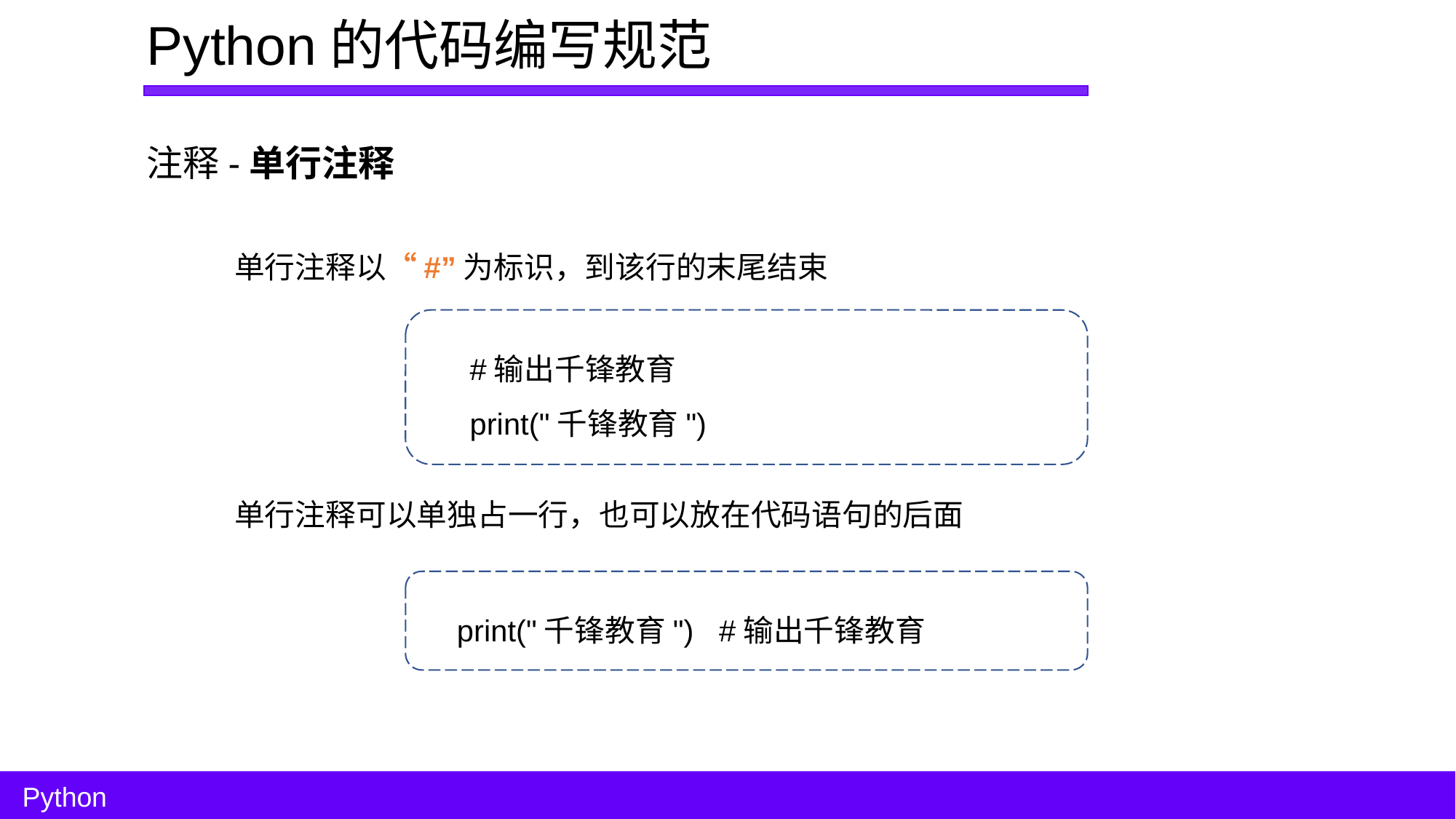

Python的代码编写规范
注释-单行注释
单行注释以“#”为标识，到该行的末尾结束

#输出千锋教育
print("千锋教育")
单行注释可以单独占一行，也可以放在代码语句的后面

print("千锋教育")   #输出千锋教育